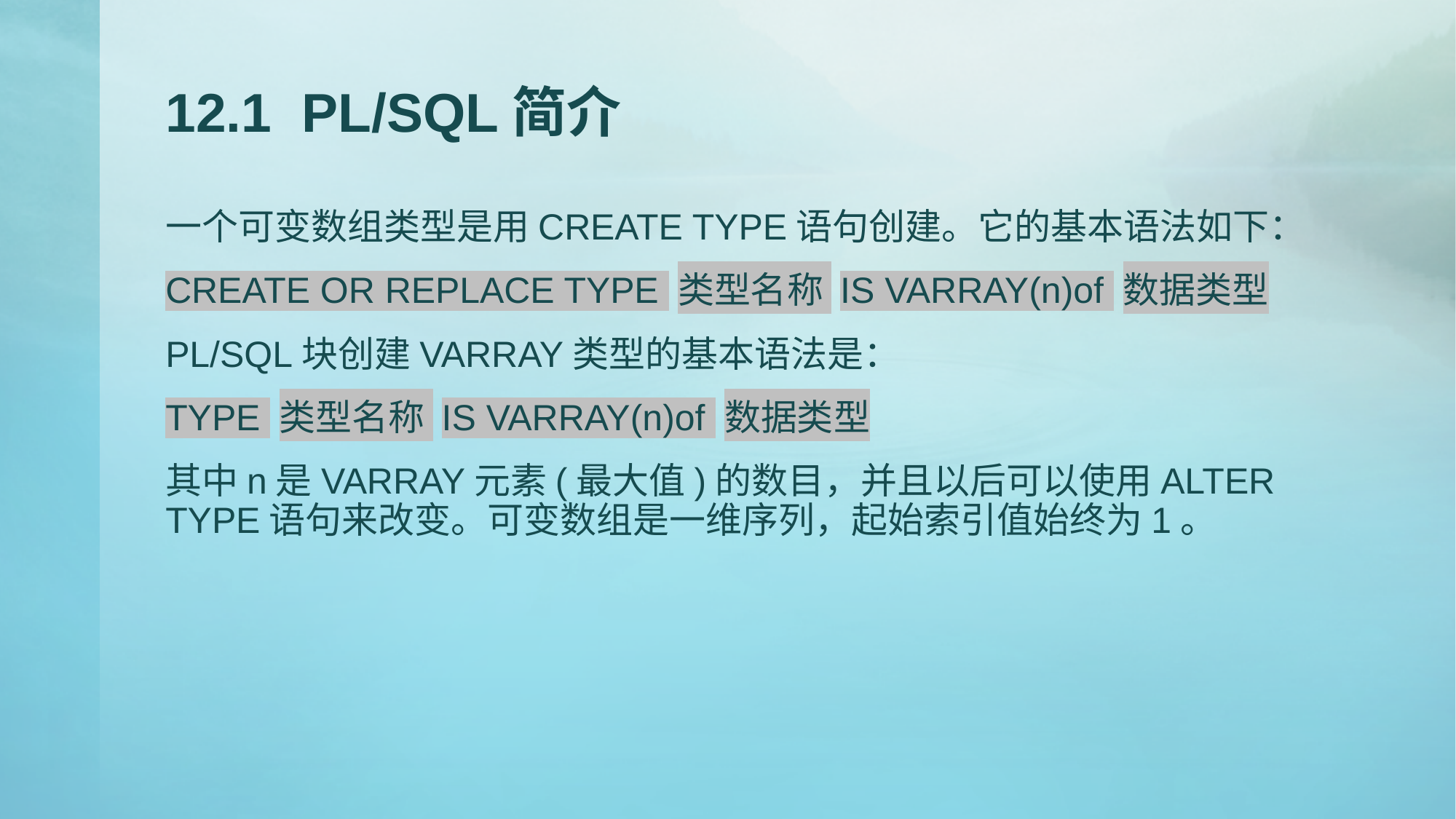

# 12.1  PL/SQL简介
一个可变数组类型是用CREATE TYPE语句创建。它的基本语法如下：
CREATE OR REPLACE TYPE 类型名称 IS VARRAY(n)of 数据类型
PL/SQL块创建VARRAY类型的基本语法是：
TYPE 类型名称 IS VARRAY(n)of 数据类型
其中n是VARRAY元素(最大值)的数目，并且以后可以使用ALTER TYPE语句来改变。可变数组是一维序列，起始索引值始终为1。